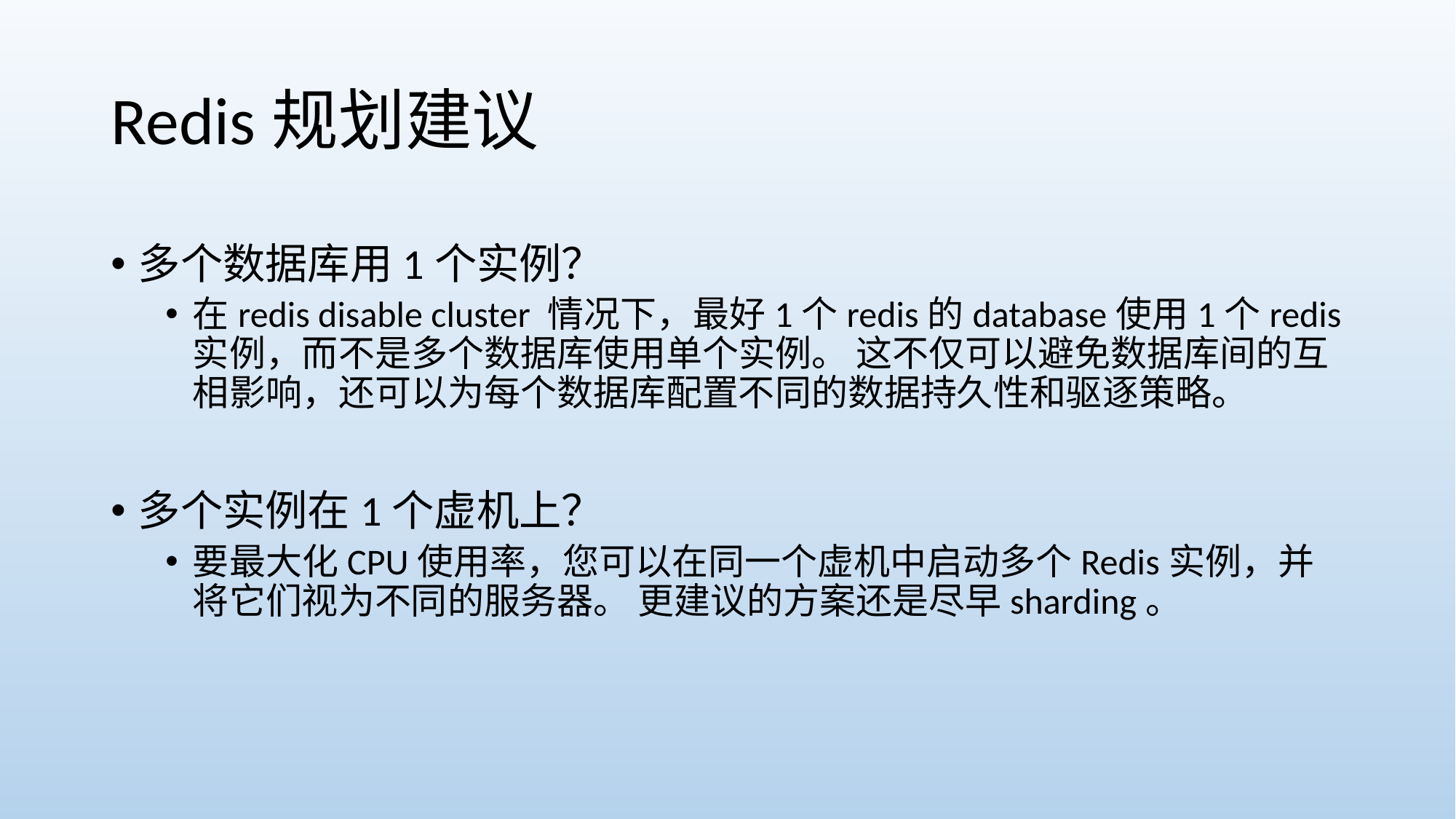

# Redis规划建议
多个数据库用1个实例？
在redis disable cluster 情况下，最好1个redis的database使用1个redis实例，而不是多个数据库使用单个实例。 这不仅可以避免数据库间的互相影响，还可以为每个数据库配置不同的数据持久性和驱逐策略。

多个实例在1个虚机上？
要最大化CPU使用率，您可以在同一个虚机中启动多个Redis实例，并将它们视为不同的服务器。 更建议的方案还是尽早sharding。